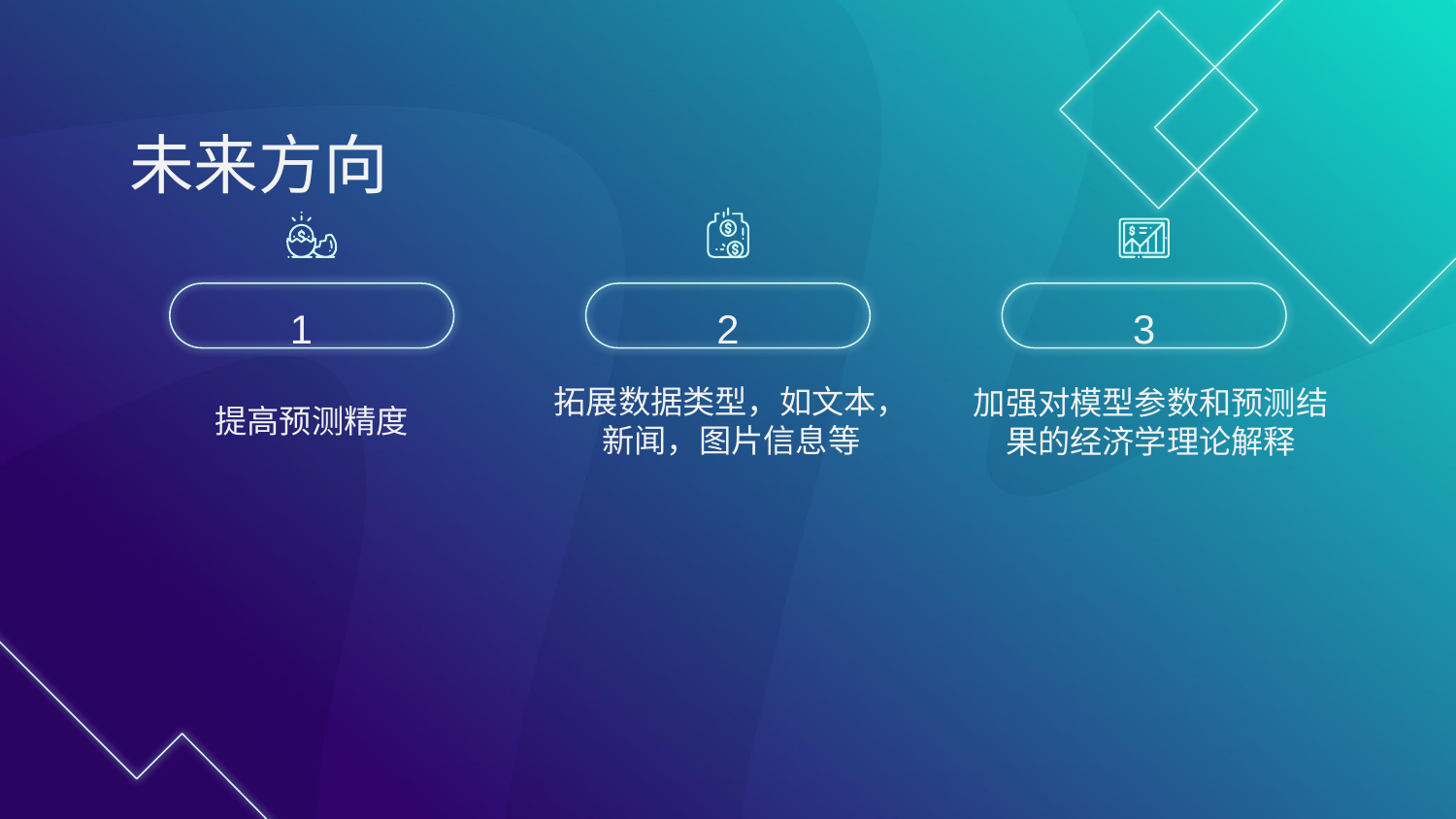

# 未来方向

1
2
3
提高预测精度
拓展数据类型，如文本，新闻，图片信息等
加强对模型参数和预测结果的经济学理论解释